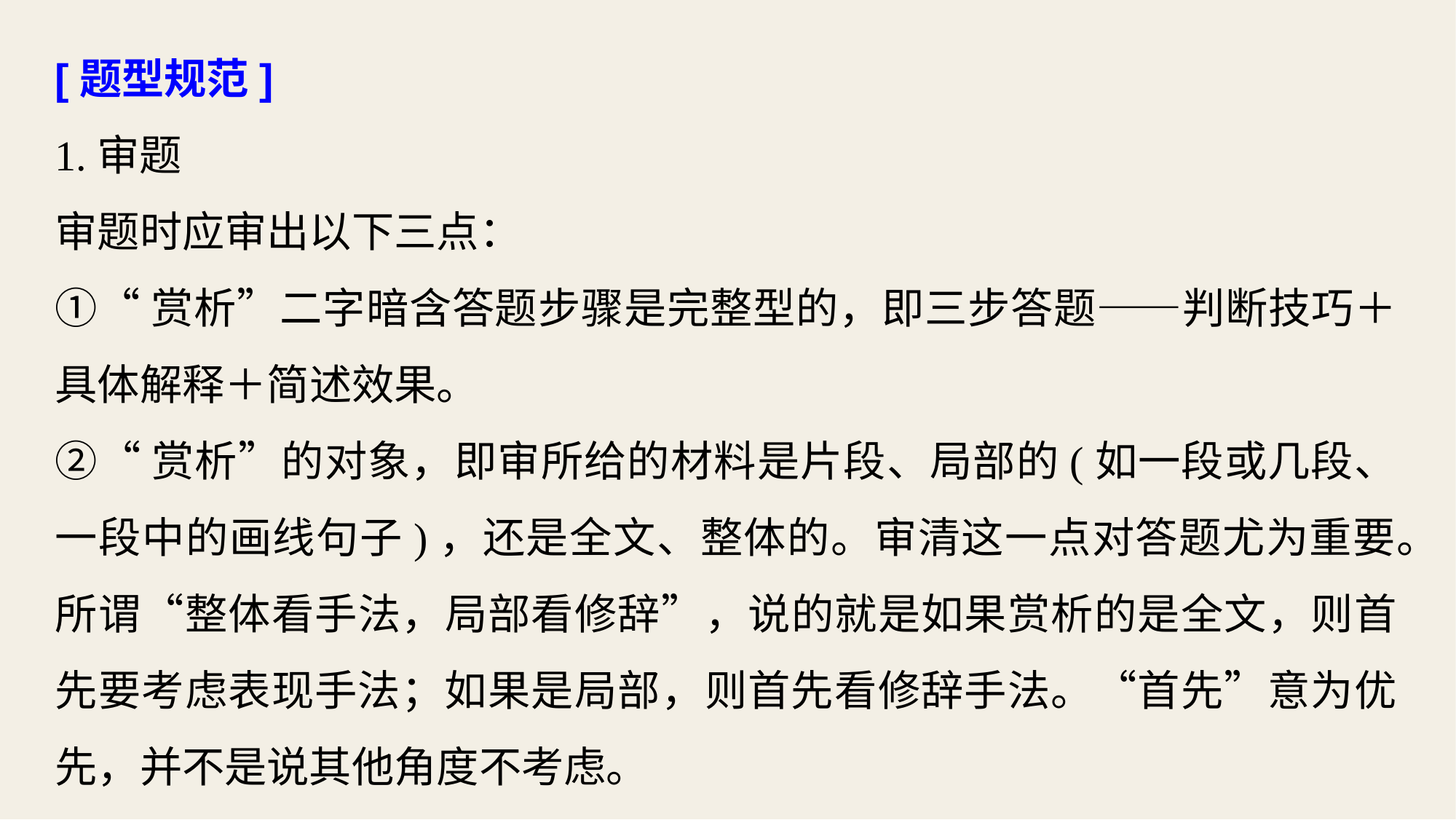

[题型规范]
1.审题
审题时应审出以下三点：
①“赏析”二字暗含答题步骤是完整型的，即三步答题——判断技巧＋具体解释＋简述效果。
②“赏析”的对象，即审所给的材料是片段、局部的(如一段或几段、一段中的画线句子)，还是全文、整体的。审清这一点对答题尤为重要。所谓“整体看手法，局部看修辞”，说的就是如果赏析的是全文，则首先要考虑表现手法；如果是局部，则首先看修辞手法。“首先”意为优先，并不是说其他角度不考虑。